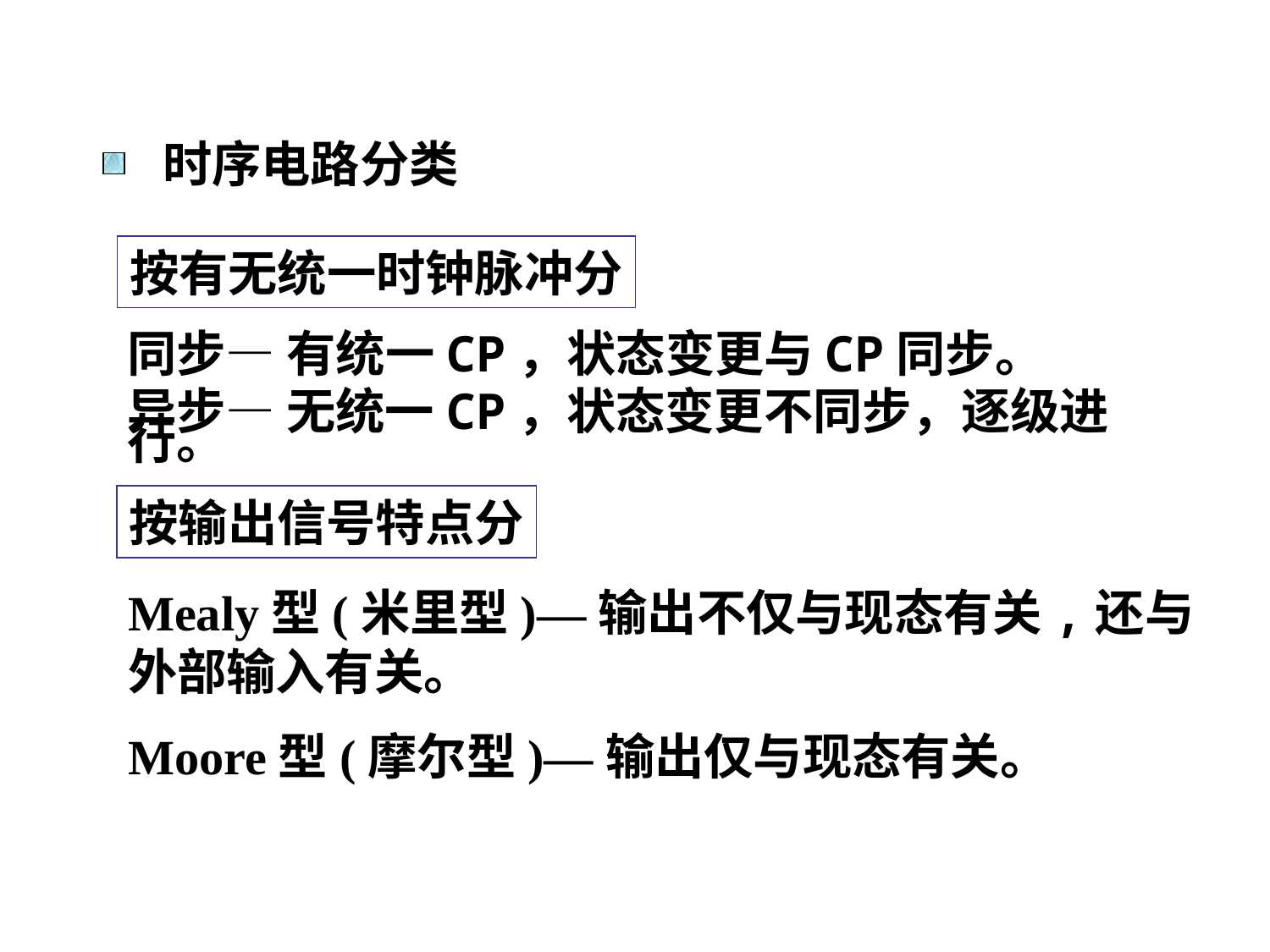

时序电路分类

按有无统一时钟脉冲分
同步— 有统一CP，状态变更与CP同步。
异步— 无统一CP，状态变更不同步，逐级进行。
按输出信号特点分
Mealy型(米里型)—输出不仅与现态有关,还与外部输入有关。
Moore型(摩尔型)—输出仅与现态有关。